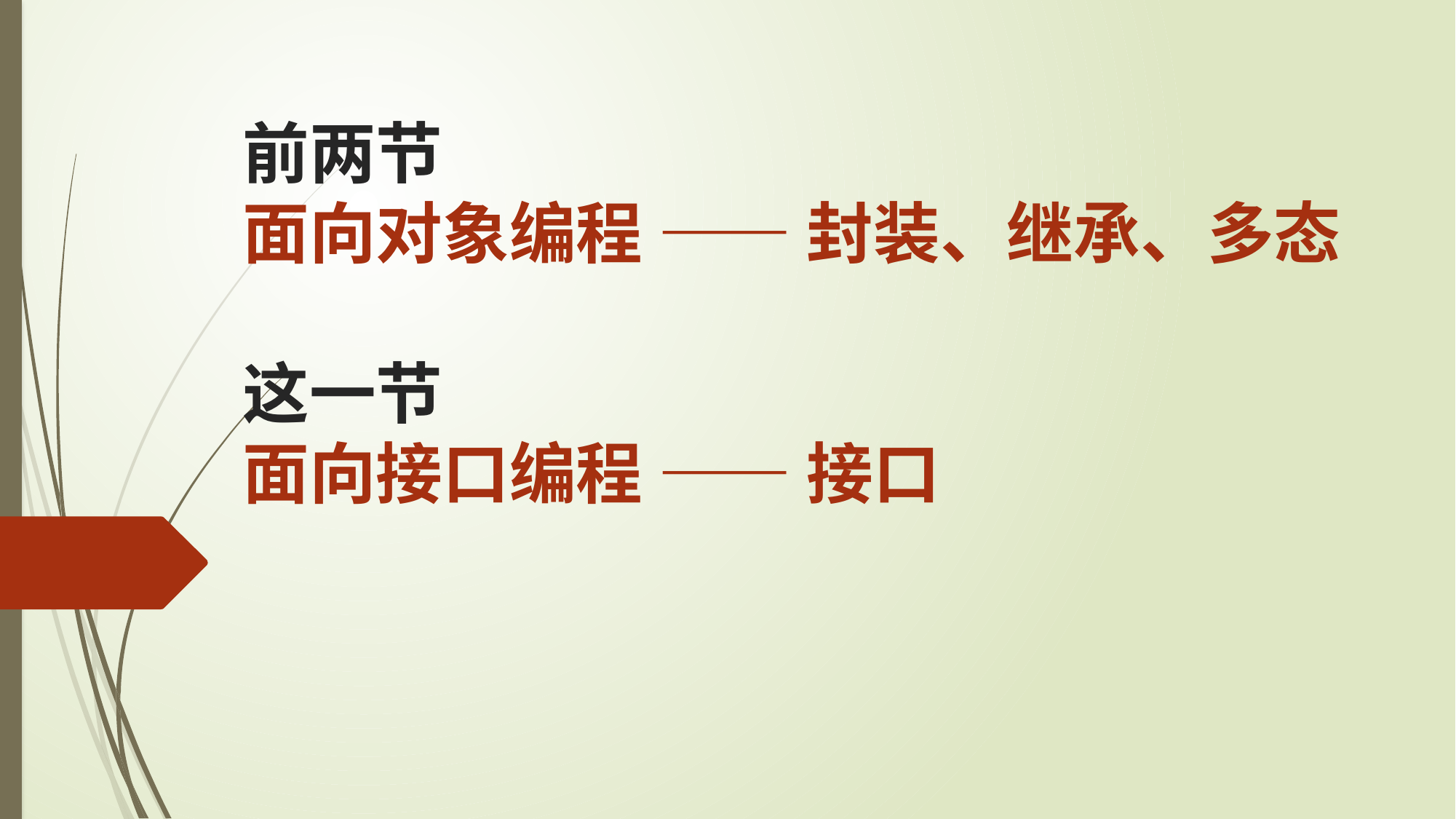

前两节
面向对象编程 —— 封装、继承、多态

这一节
面向接口编程 —— 接口